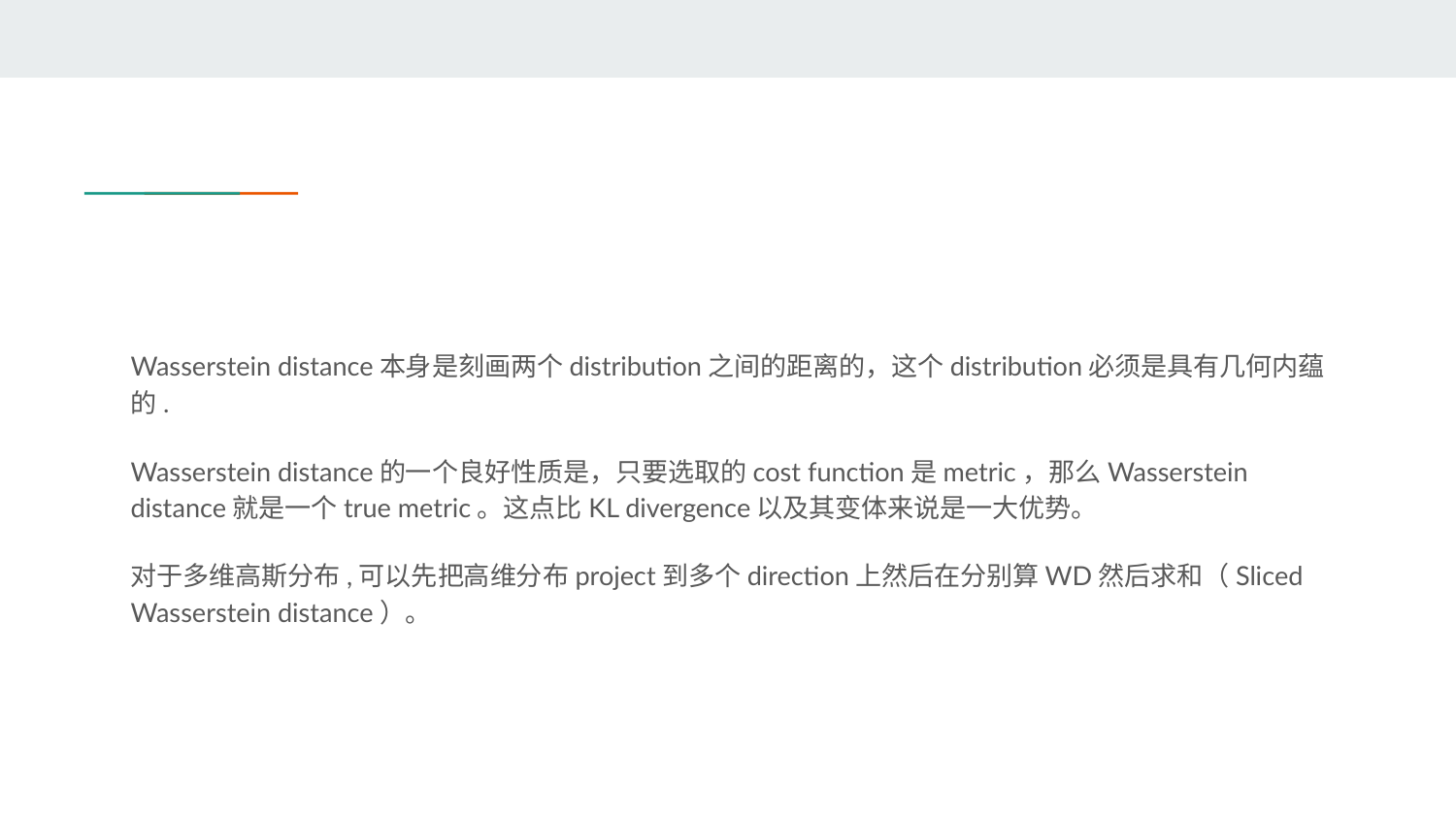

#
Wasserstein distance本身是刻画两个distribution之间的距离的，这个distribution必须是具有几何内蕴的.
Wasserstein distance的一个良好性质是，只要选取的cost function是metric，那么Wasserstein distance就是一个true metric。这点比KL divergence以及其变体来说是一大优势。
对于多维高斯分布,可以先把高维分布project到多个direction上然后在分别算WD然后求和（Sliced Wasserstein distance）。